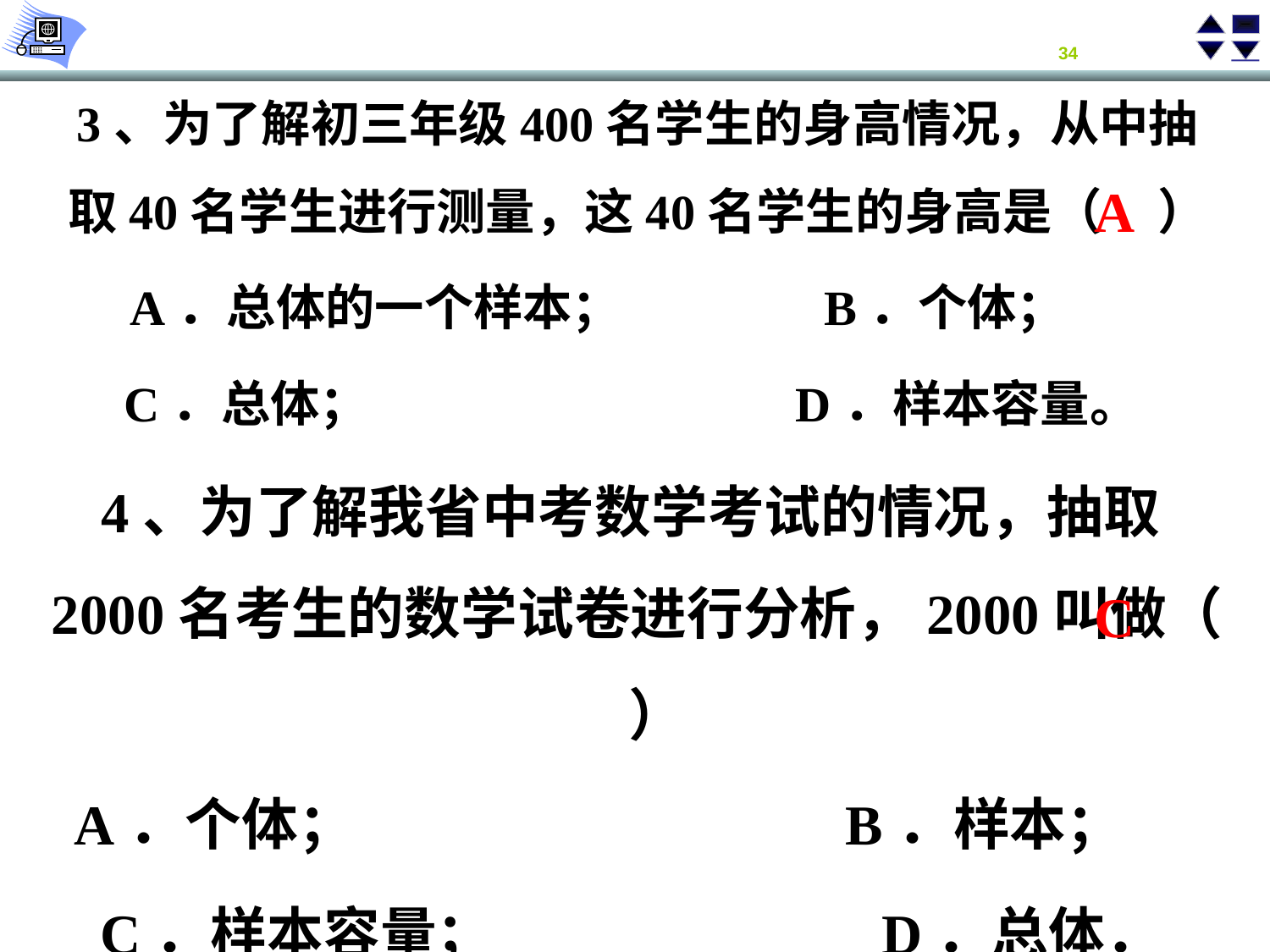

3、为了解初三年级400名学生的身高情况，从中抽取40名学生进行测量，这40名学生的身高是（     ）
A．总体的一个样本；                 B．个体；
C．总体；                                     D．样本容量。
A
4、为了解我省中考数学考试的情况，抽取2000名考生的数学试卷进行分析，2000叫做（    ）
A．个体；                                     B．样本；
C．样本容量；                             D．总体．
C